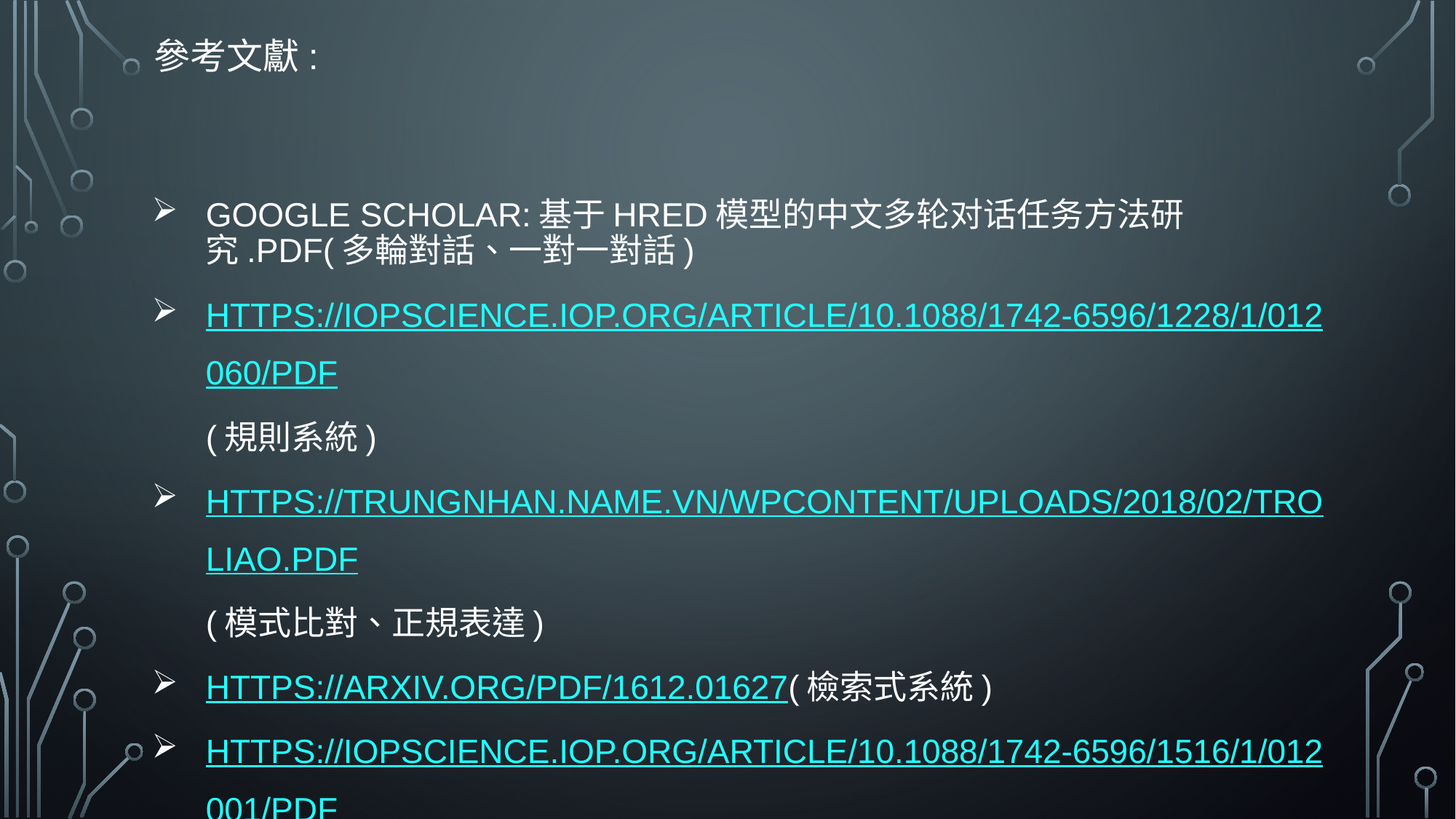

# 參考文獻:
google scholar:基于HRED模型的中文多轮对话任务方法研究.pdf(多輪對話、一對一對話)
https://iopscience.iop.org/article/10.1088/1742-6596/1228/1/012060/pdf(規則系統)
https://trungnhan.name.vn/wpcontent/uploads/2018/02/troliao.pdf(模式比對、正規表達)
https://arxiv.org/pdf/1612.01627(檢索式系統)
https://iopscience.iop.org/article/10.1088/1742-6596/1516/1/012001/pdf (TFxIDF方法)
https://dl.acm.org/doi/pdf/10.1145/3077136.3080721 (Lucene 檢索系統)